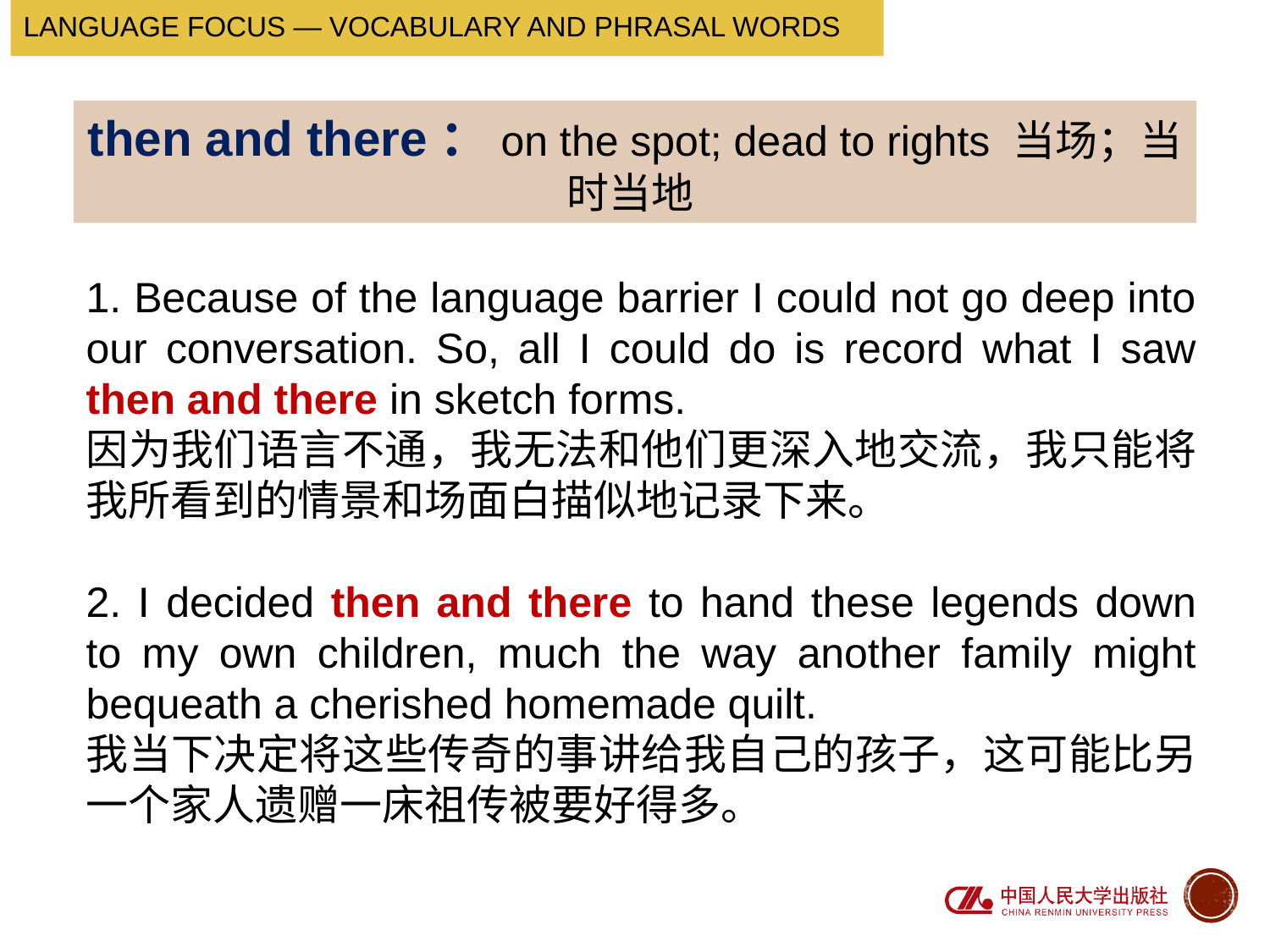

Language Focus — Vocabulary and Phrasal words
then and there：on the spot; dead to rights 当场；当时当地
1. Because of the language barrier I could not go deep into our conversation. So, all I could do is record what I saw then and there in sketch forms.
因为我们语言不通，我无法和他们更深入地交流，我只能将我所看到的情景和场面白描似地记录下来。

2. I decided then and there to hand these legends down to my own children, much the way another family might bequeath a cherished homemade quilt.
我当下决定将这些传奇的事讲给我自己的孩子，这可能比另一个家人遗赠一床祖传被要好得多。